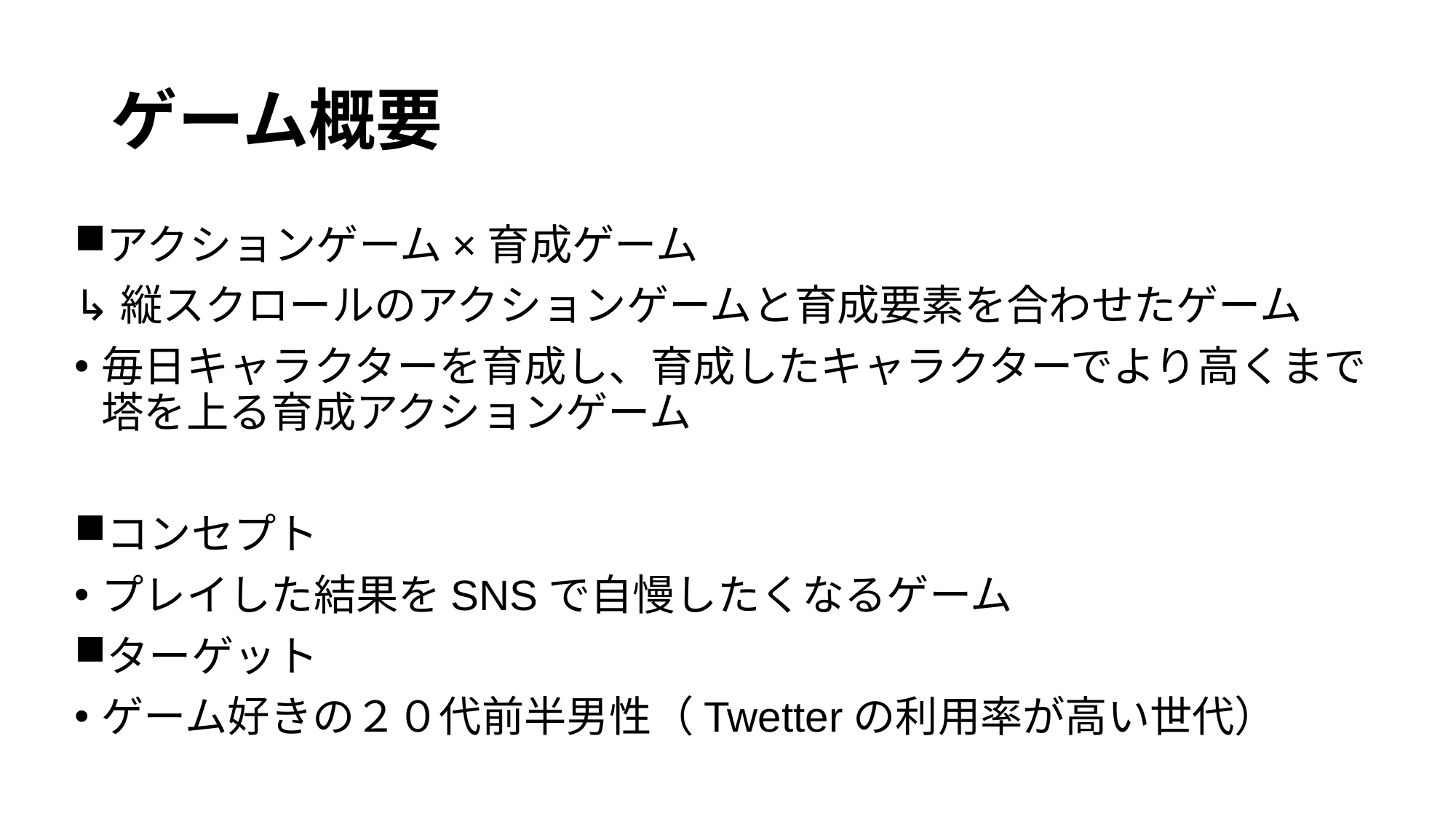

# ゲーム概要
アクションゲーム×育成ゲーム
↳縦スクロールのアクションゲームと育成要素を合わせたゲーム
毎日キャラクターを育成し、育成したキャラクターでより高くまで塔を上る育成アクションゲーム

コンセプト
プレイした結果をSNSで自慢したくなるゲーム
ターゲット
ゲーム好きの２０代前半男性（Twetterの利用率が高い世代）